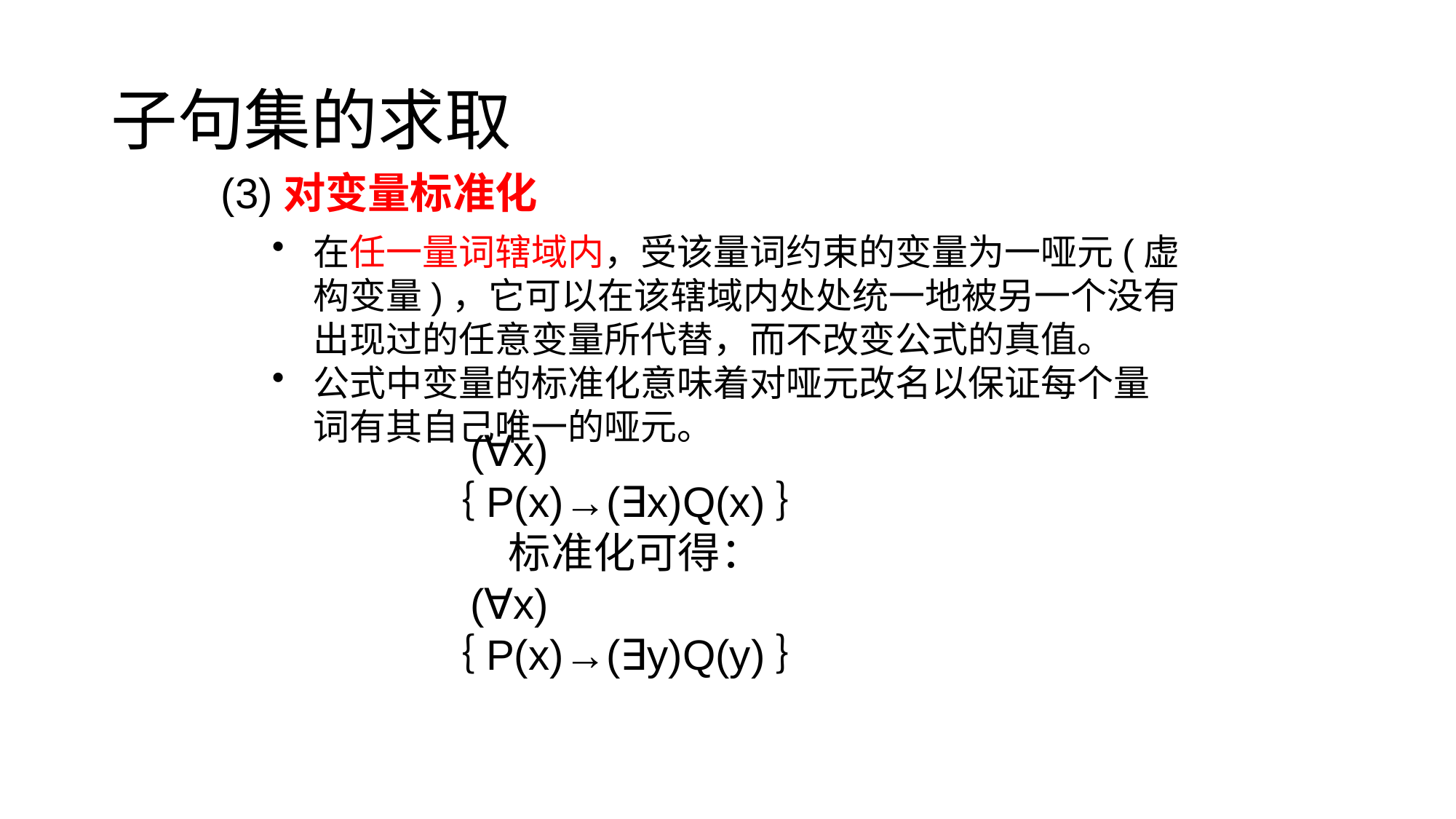

# 子句集的求取
(3)对变量标准化
在任一量词辖域内，受该量词约束的变量为一哑元(虚构变量)，它可以在该辖域内处处统一地被另一个没有出现过的任意变量所代替，而不改变公式的真值。
公式中变量的标准化意味着对哑元改名以保证每个量词有其自己唯一的哑元。

(∀x)｛P(x)→(∃x)Q(x)｝
   标准化可得：
(∀x)｛P(x)→(∃y)Q(y)｝